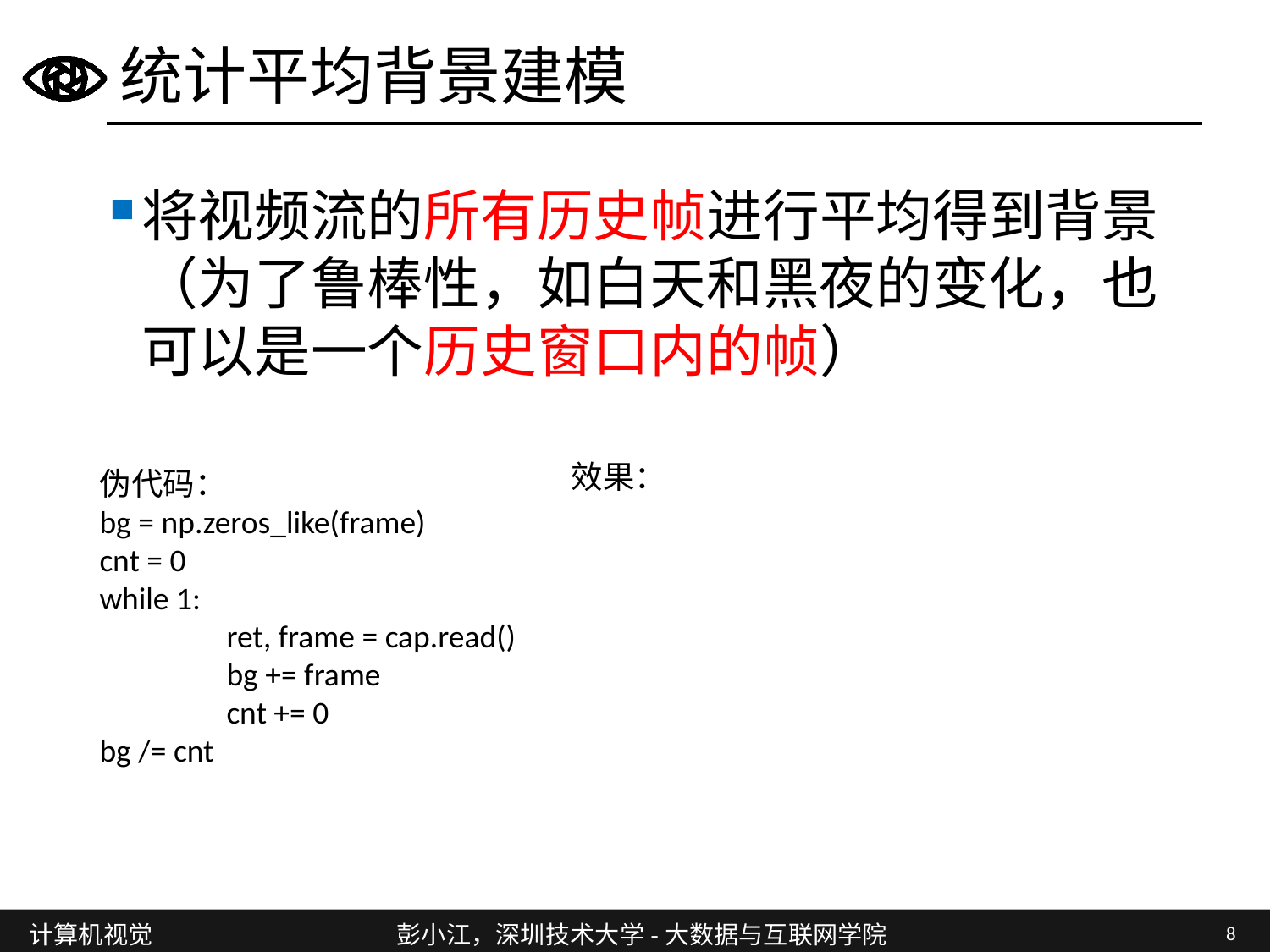

# 统计平均背景建模
将视频流的所有历史帧进行平均得到背景（为了鲁棒性，如白天和黑夜的变化，也可以是一个历史窗口内的帧）
效果：
伪代码：
bg = np.zeros_like(frame)
cnt = 0
while 1:
	ret, frame = cap.read()
	bg += frame
	cnt += 0
bg /= cnt
8